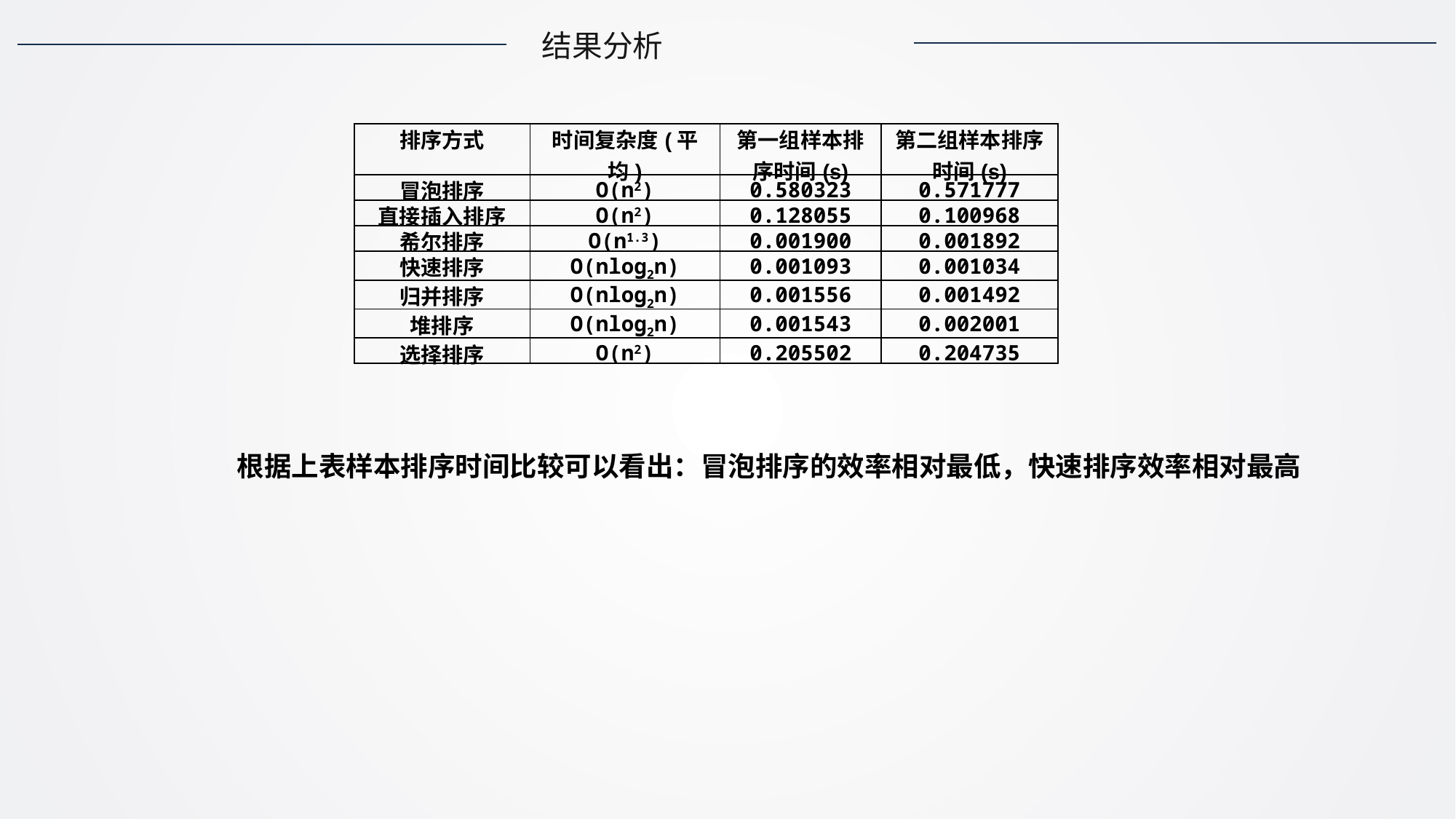

结果分析
| 排序方式 | 时间复杂度(平均) | 第一组样本排序时间(s) | 第二组样本排序时间(s) |
| --- | --- | --- | --- |
| 冒泡排序 | O(n2) | 0.580323 | 0.571777 |
| 直接插入排序 | O(n2) | 0.128055 | 0.100968 |
| 希尔排序 | O(n1.3) | 0.001900 | 0.001892 |
| 快速排序 | O(nlog2n) | 0.001093 | 0.001034 |
| 归并排序 | O(nlog2n) | 0.001556 | 0.001492 |
| 堆排序 | O(nlog2n) | 0.001543 | 0.002001 |
| 选择排序 | O(n2) | 0.205502 | 0.204735 |
根据上表样本排序时间比较可以看出：冒泡排序的效率相对最低，快速排序效率相对最高